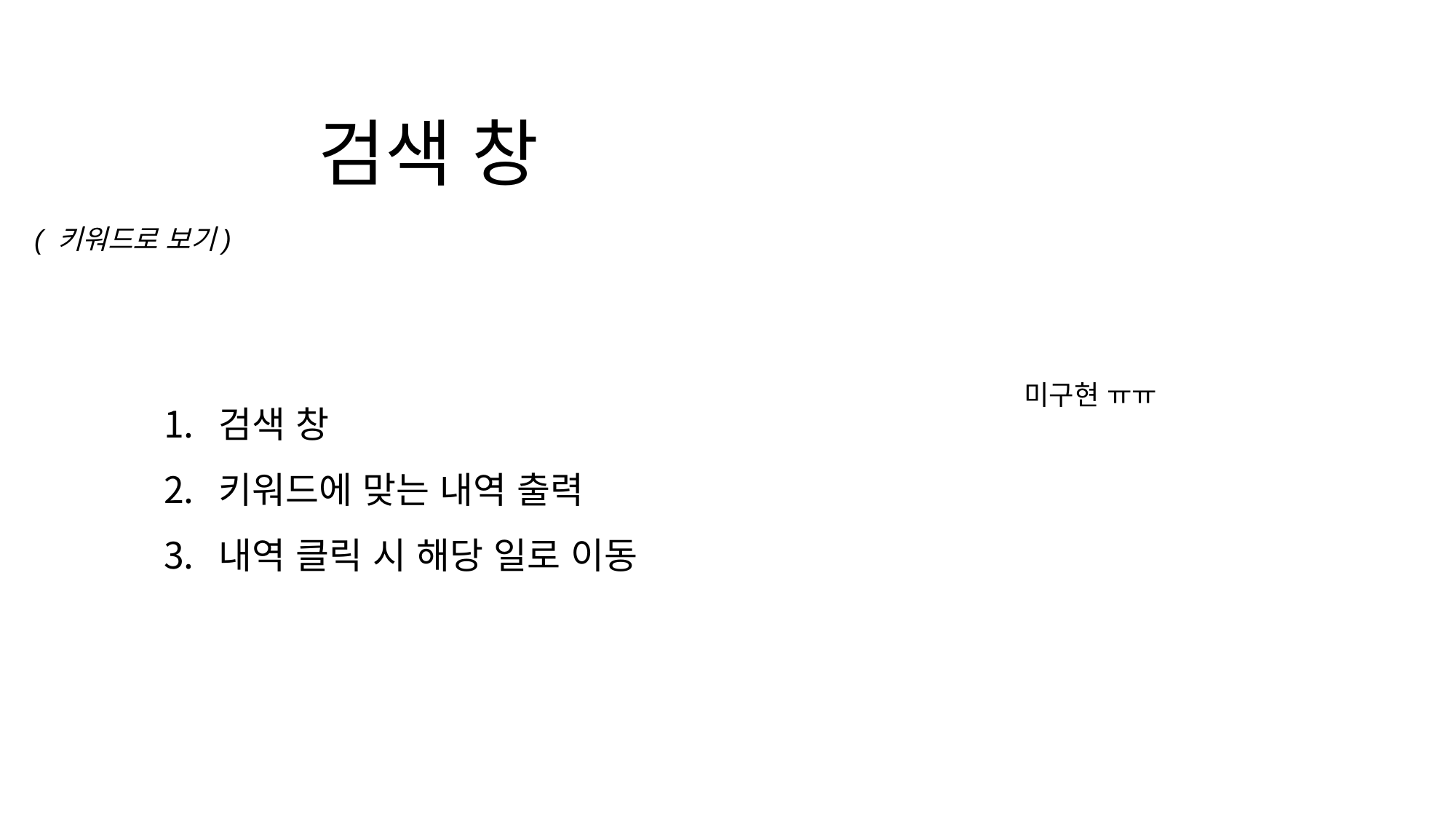

검색 창
( 키워드로 보기)
미구현 ㅠㅠ
검색 창
키워드에 맞는 내역 출력
내역 클릭 시 해당 일로 이동